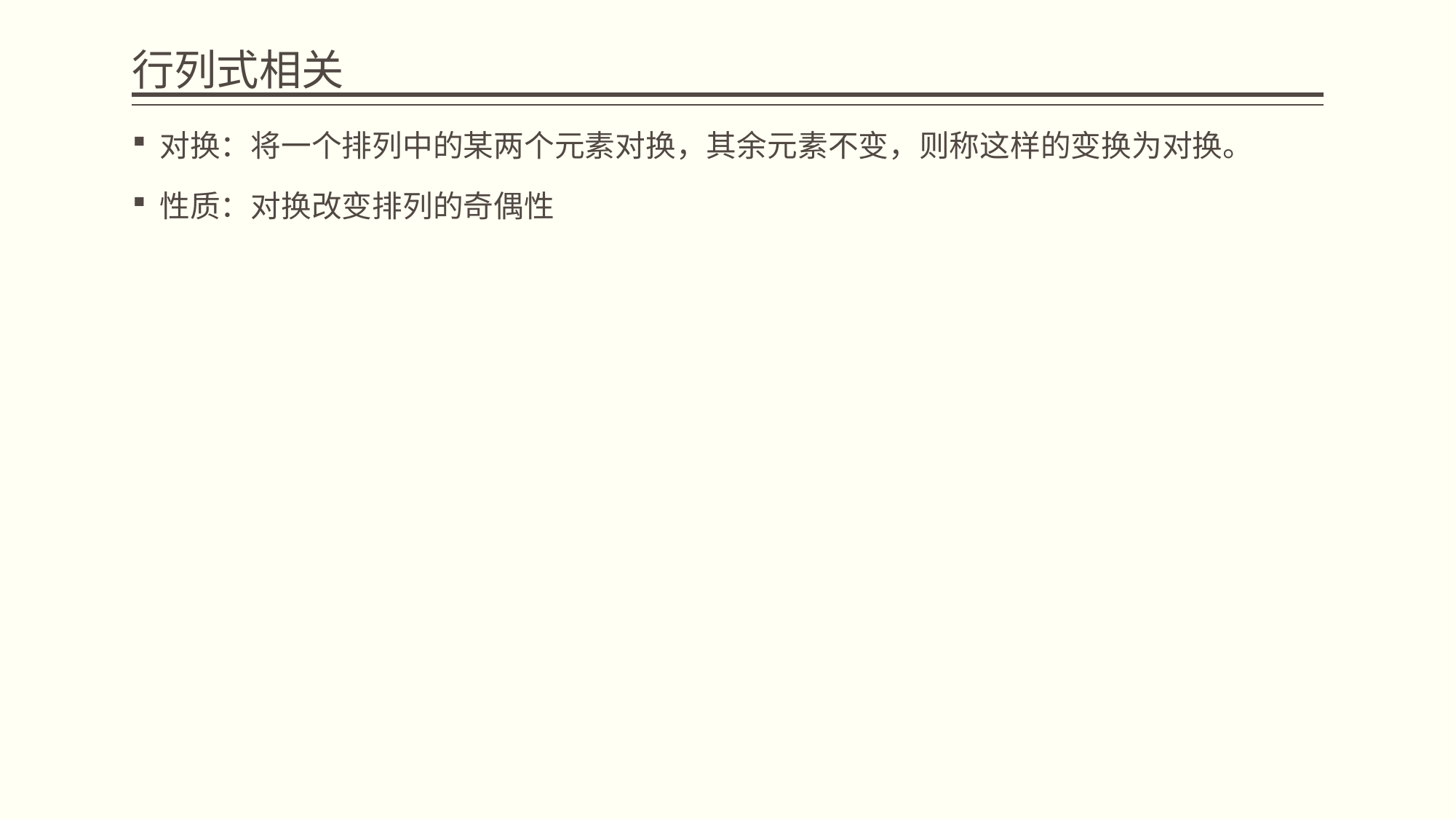

行列式相关
对换：将一个排列中的某两个元素对换，其余元素不变，则称这样的变换为对换。
性质：对换改变排列的奇偶性